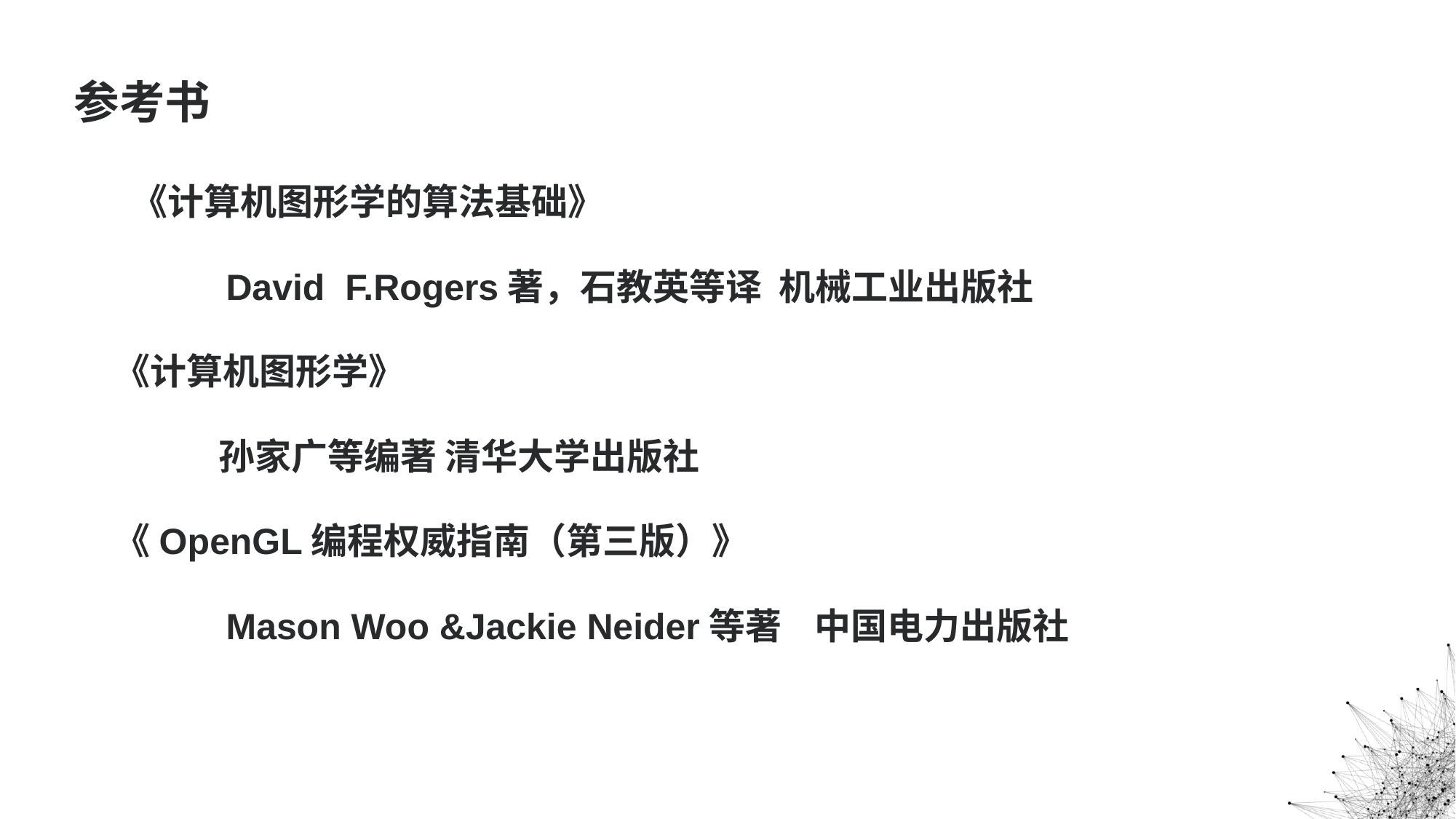

# 参考书
 《计算机图形学的算法基础》
           David  F.Rogers著，石教英等译  机械工业出版社
《计算机图形学》
	     孙家广等编著 清华大学出版社
《OpenGL编程权威指南（第三版）》
           Mason Woo &Jackie Neider等著    中国电力出版社